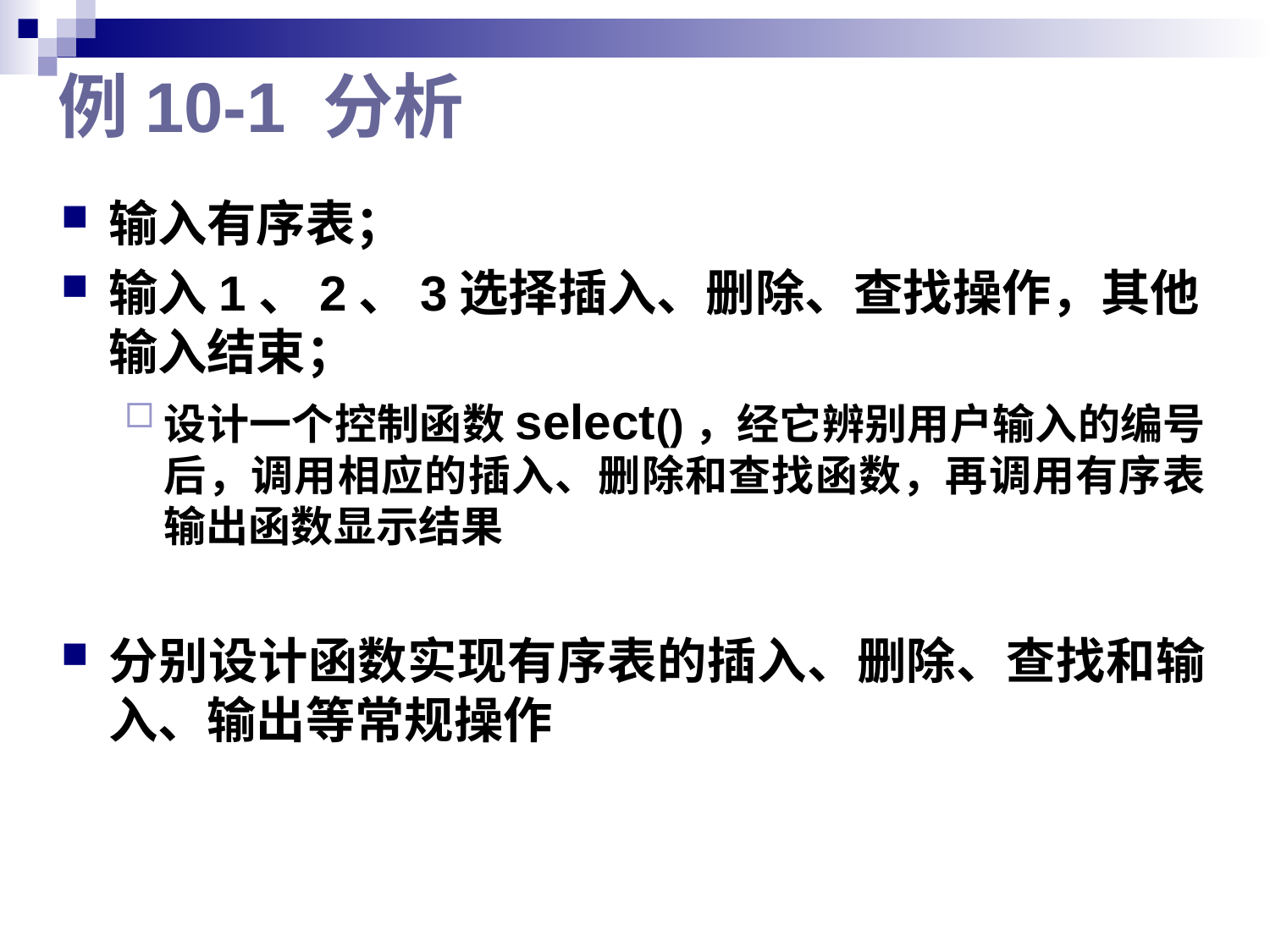

# 例10-1 分析
输入有序表；
输入1、2、3选择插入、删除、查找操作，其他输入结束；
设计一个控制函数select()，经它辨别用户输入的编号后，调用相应的插入、删除和查找函数，再调用有序表输出函数显示结果

分别设计函数实现有序表的插入、删除、查找和输入、输出等常规操作